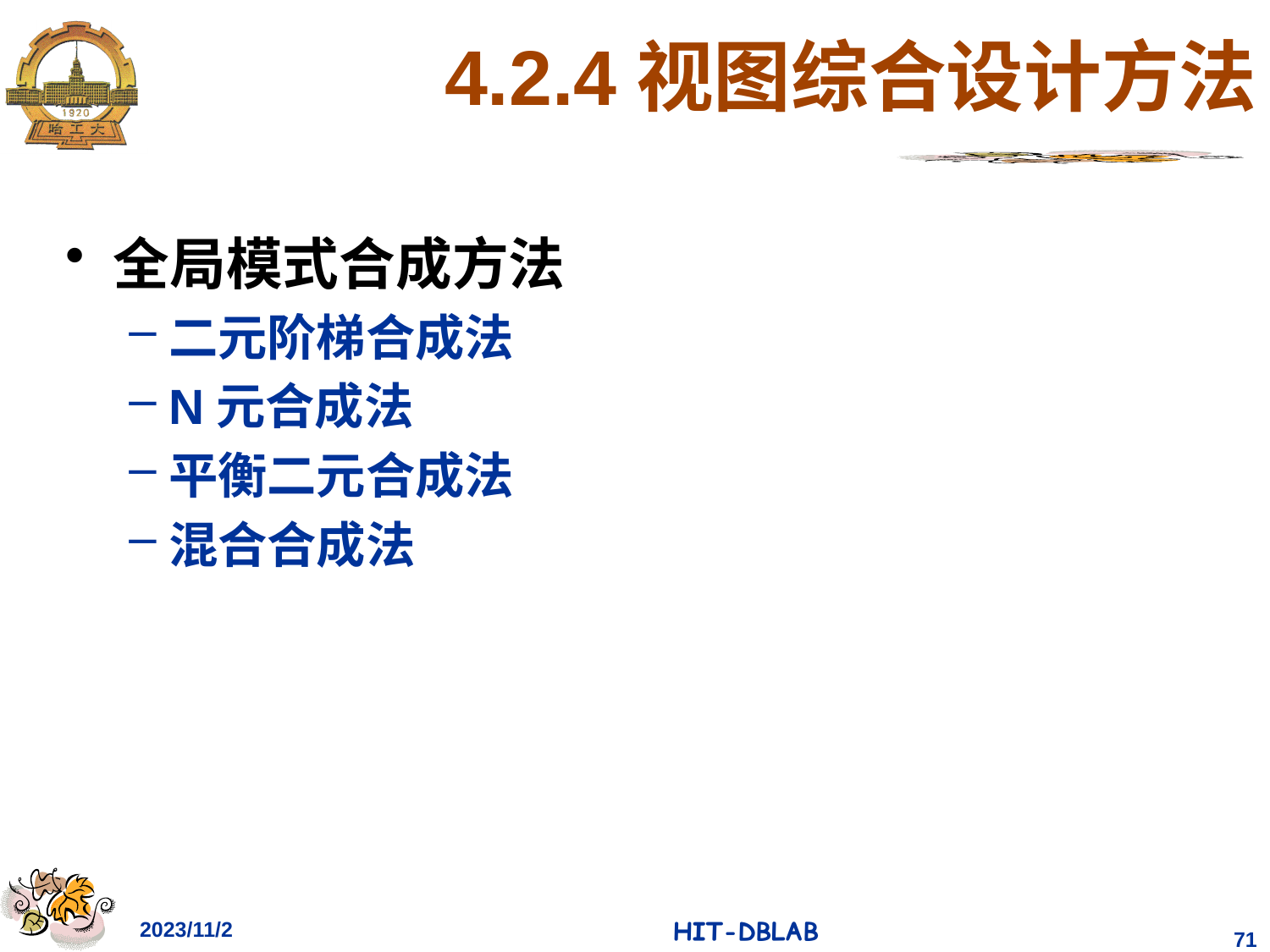

# 4.2.4视图综合设计方法
全局模式合成方法
二元阶梯合成法
N元合成法
平衡二元合成法
混合合成法

2023/11/2
HIT-DBLAB
71